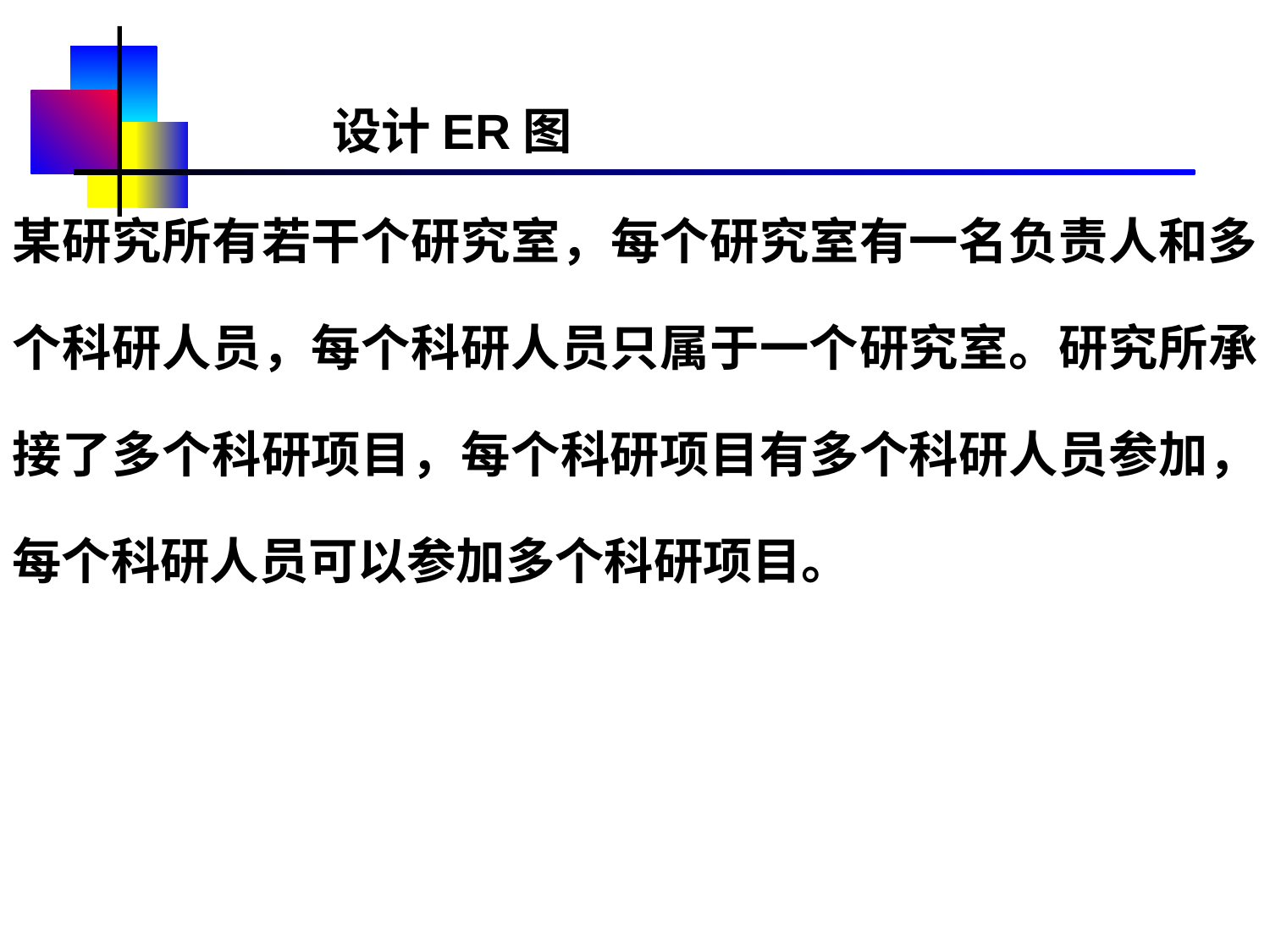

设计ER图
某研究所有若干个研究室，每个研究室有一名负责人和多个科研人员，每个科研人员只属于一个研究室。研究所承接了多个科研项目，每个科研项目有多个科研人员参加，每个科研人员可以参加多个科研项目。